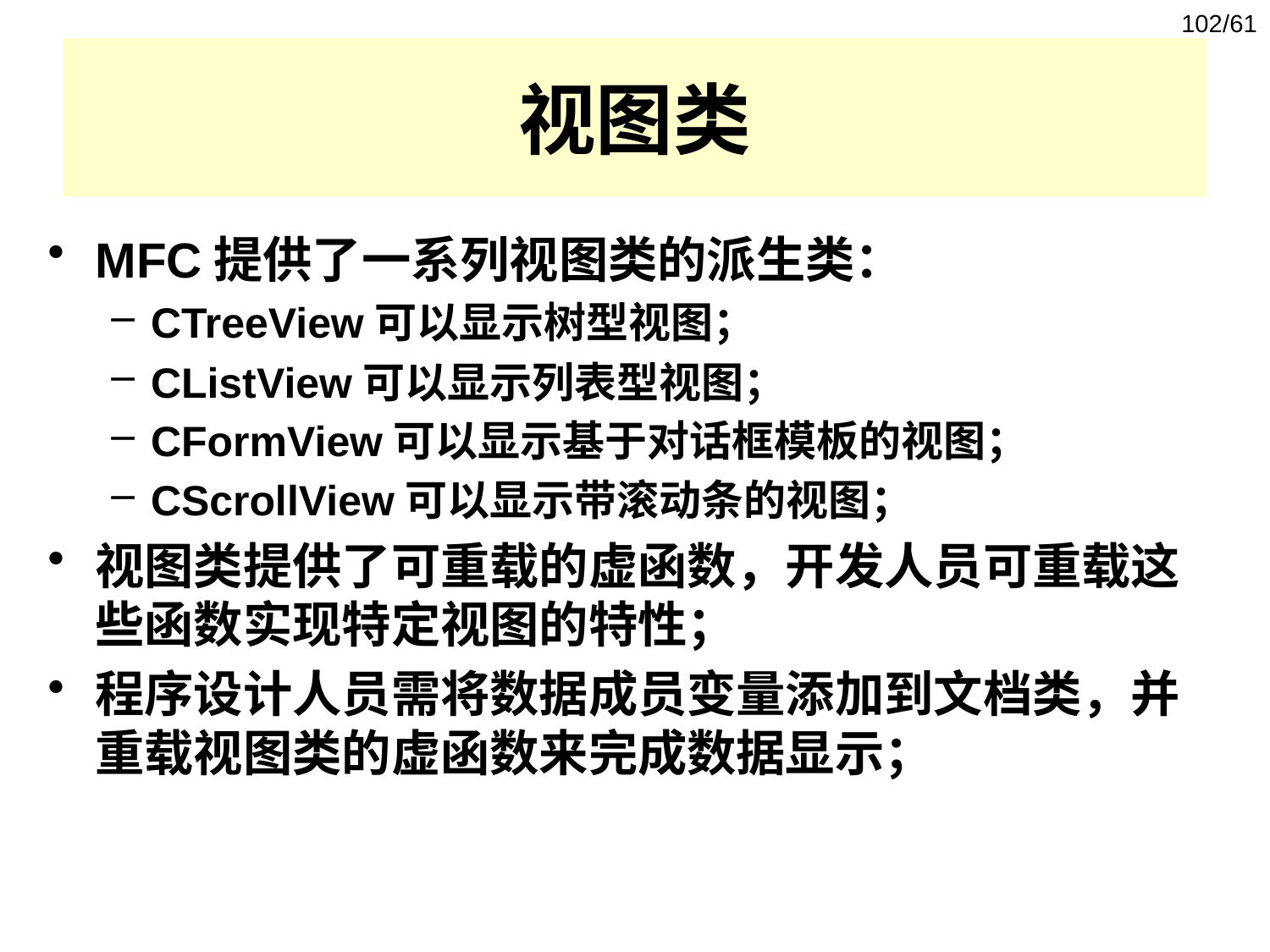

102/61
# 视图类
MFC提供了一系列视图类的派生类：
CTreeView可以显示树型视图；
CListView可以显示列表型视图；
CFormView可以显示基于对话框模板的视图；
CScrollView可以显示带滚动条的视图；
视图类提供了可重载的虚函数，开发人员可重载这些函数实现特定视图的特性；
程序设计人员需将数据成员变量添加到文档类，并重载视图类的虚函数来完成数据显示；